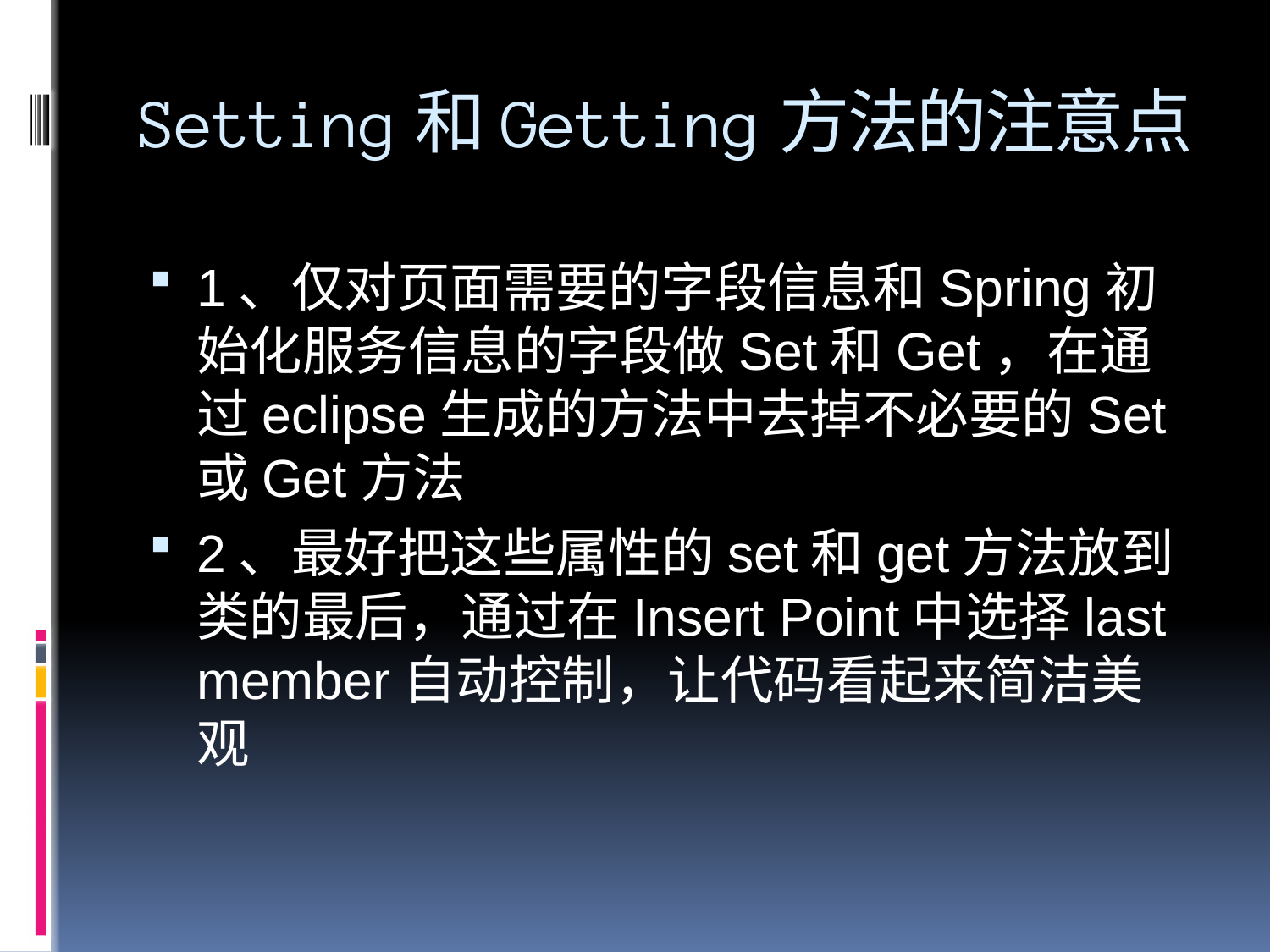

# Setting和Getting方法的注意点
1、仅对页面需要的字段信息和Spring初始化服务信息的字段做Set和Get，在通过eclipse生成的方法中去掉不必要的Set或Get方法
2、最好把这些属性的set和get方法放到类的最后，通过在Insert Point中选择last member自动控制，让代码看起来简洁美观